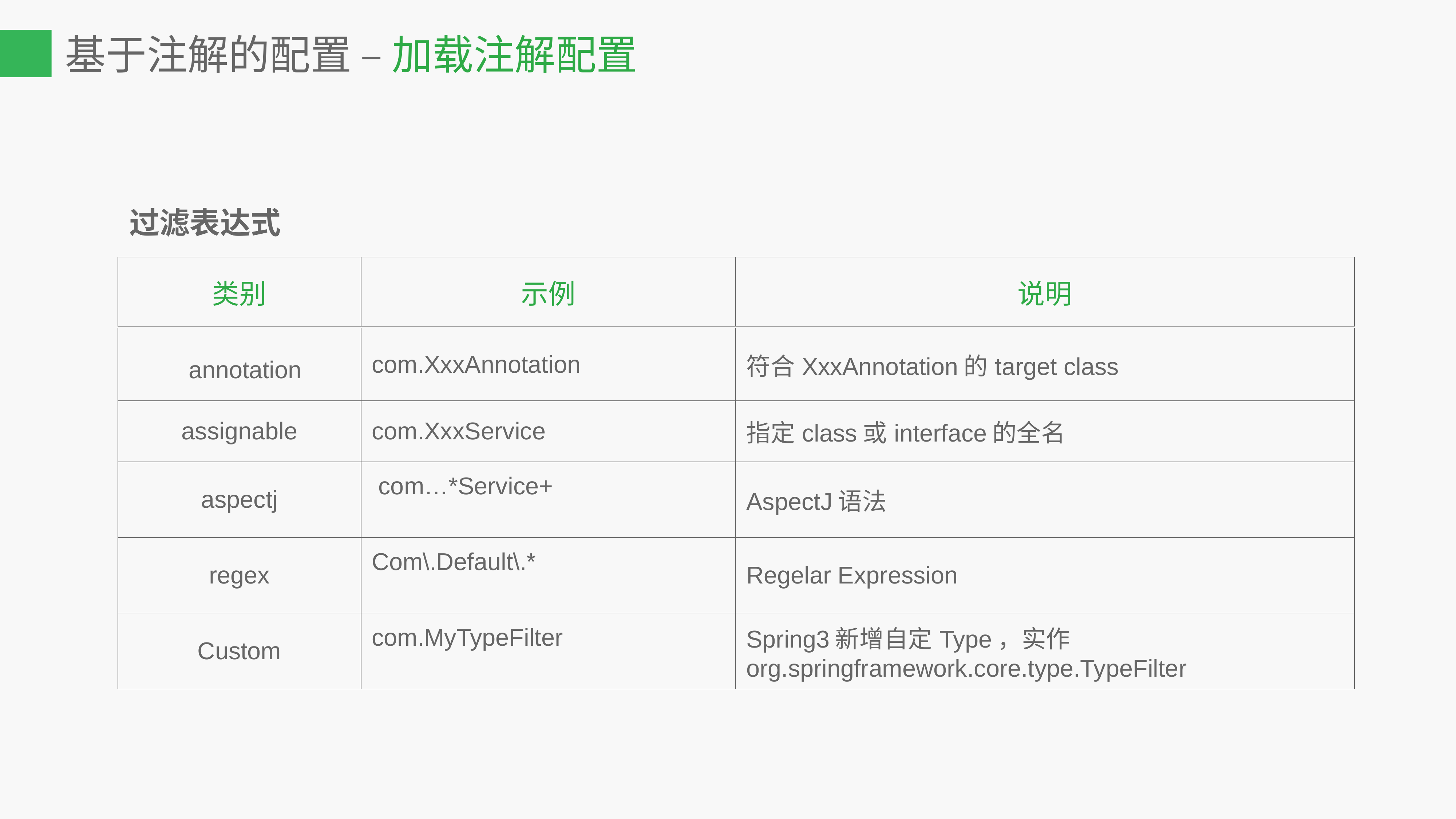

基于注解的配置 – 加载注解配置

过滤表达式
| 类别 | 示例 | 说明 |
| --- | --- | --- |
| annotation | com.XxxAnnotation | 符合XxxAnnotation的target class |
| --- | --- | --- |
| assignable | com.XxxService | 指定class或interface的全名 |
| --- | --- | --- |
| aspectj | com…\*Service+ | AspectJ语法 |
| --- | --- | --- |
| regex | Com\.Default\.\* | Regelar Expression |
| --- | --- | --- |
| Custom | com.MyTypeFilter | Spring3新增自定Type，实作org.springframework.core.type.TypeFilter |
| --- | --- | --- |